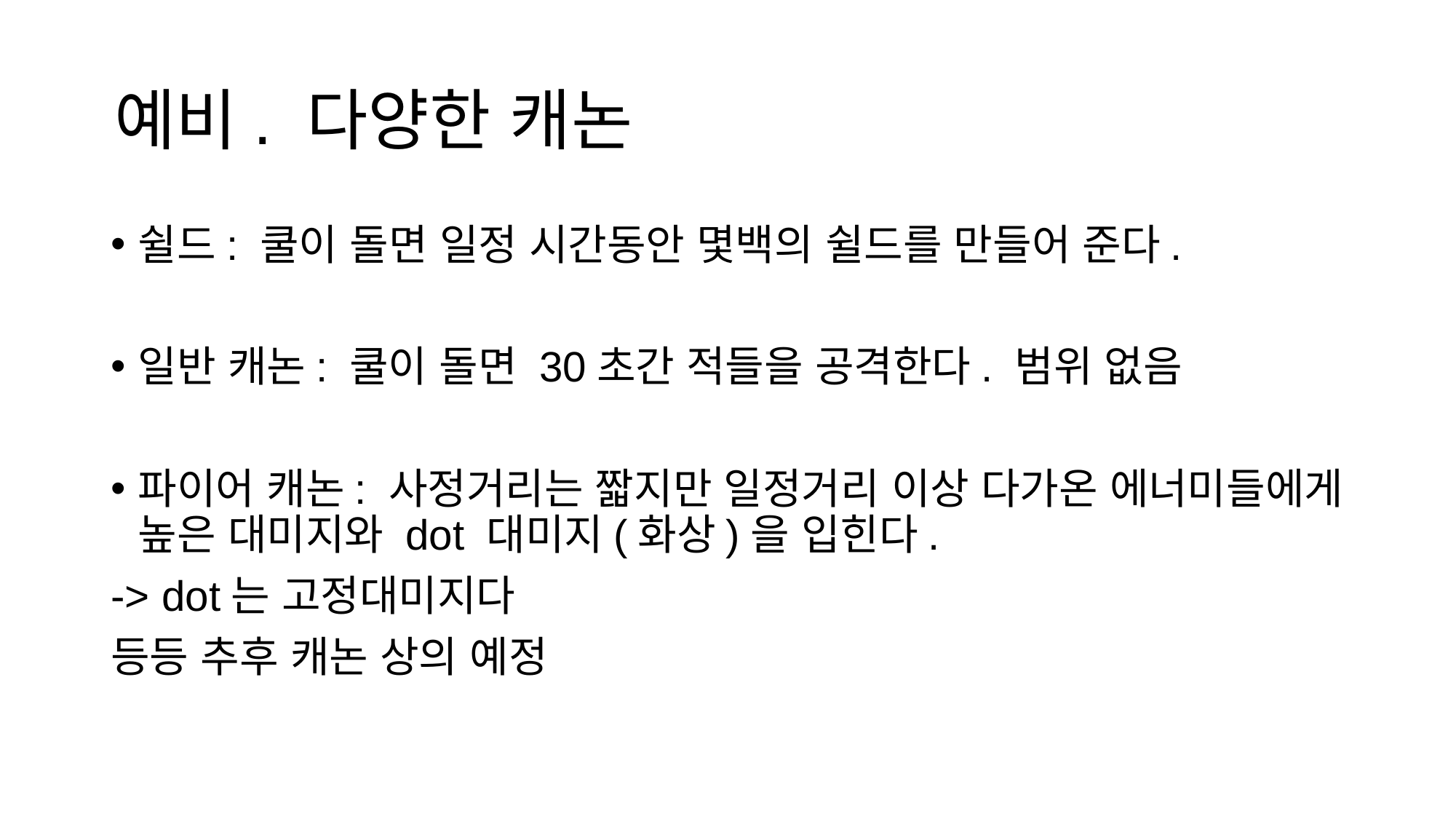

# 예비. 다양한 캐논
쉴드: 쿨이 돌면 일정 시간동안 몇백의 쉴드를 만들어 준다.

일반 캐논: 쿨이 돌면 30초간 적들을 공격한다. 범위 없음

파이어 캐논: 사정거리는 짧지만 일정거리 이상 다가온 에너미들에게 높은 대미지와 dot 대미지(화상)을 입힌다.
-> dot는 고정대미지다
등등 추후 캐논 상의 예정